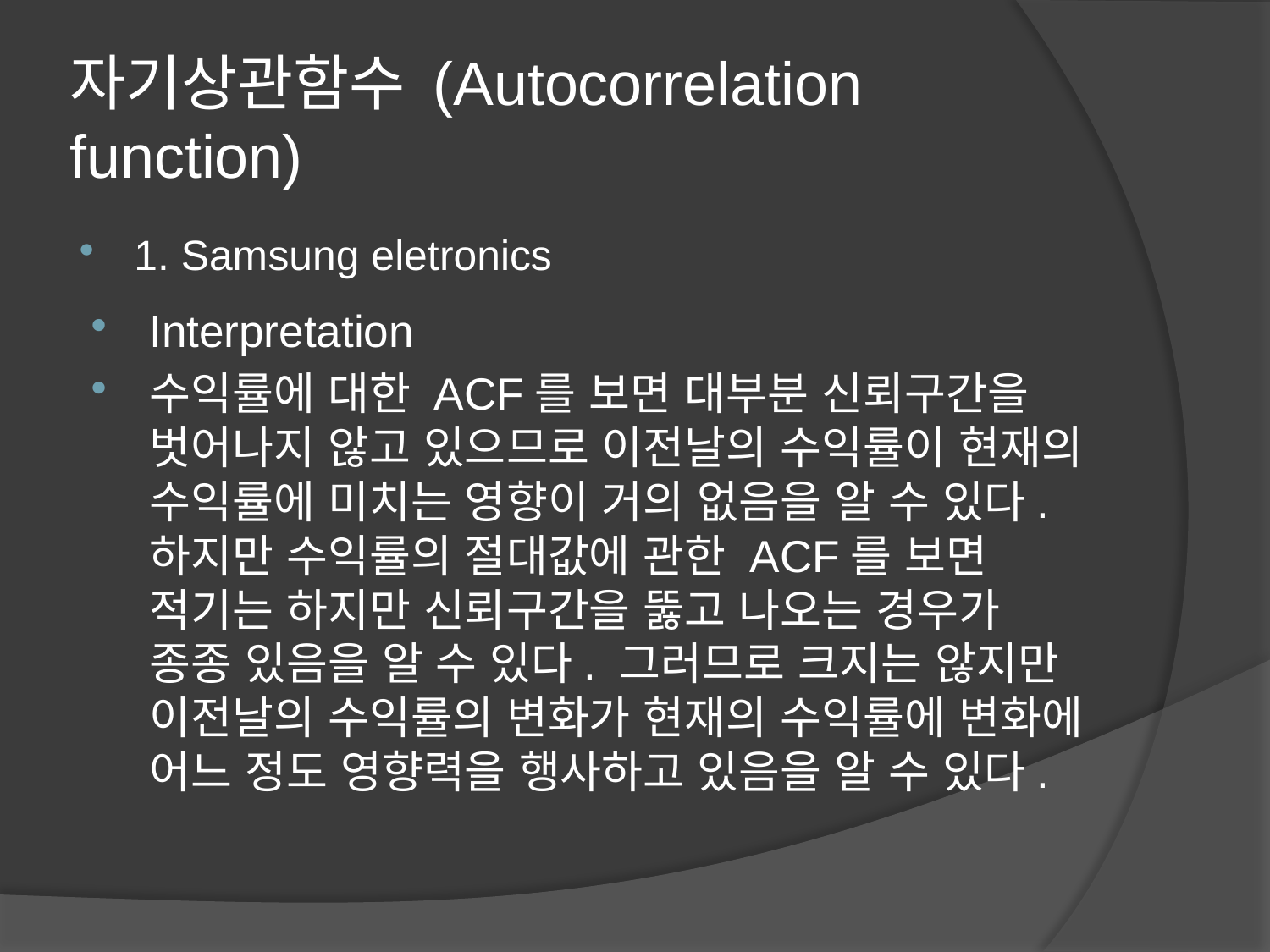

# 자기상관함수 (Autocorrelation function)
1. Samsung eletronics

Interpretation
수익률에 대한 ACF를 보면 대부분 신뢰구간을 벗어나지 않고 있으므로 이전날의 수익률이 현재의 수익률에 미치는 영향이 거의 없음을 알 수 있다. 하지만 수익률의 절대값에 관한 ACF를 보면 적기는 하지만 신뢰구간을 뚫고 나오는 경우가 종종 있음을 알 수 있다. 그러므로 크지는 않지만 이전날의 수익률의 변화가 현재의 수익률에 변화에 어느 정도 영향력을 행사하고 있음을 알 수 있다.